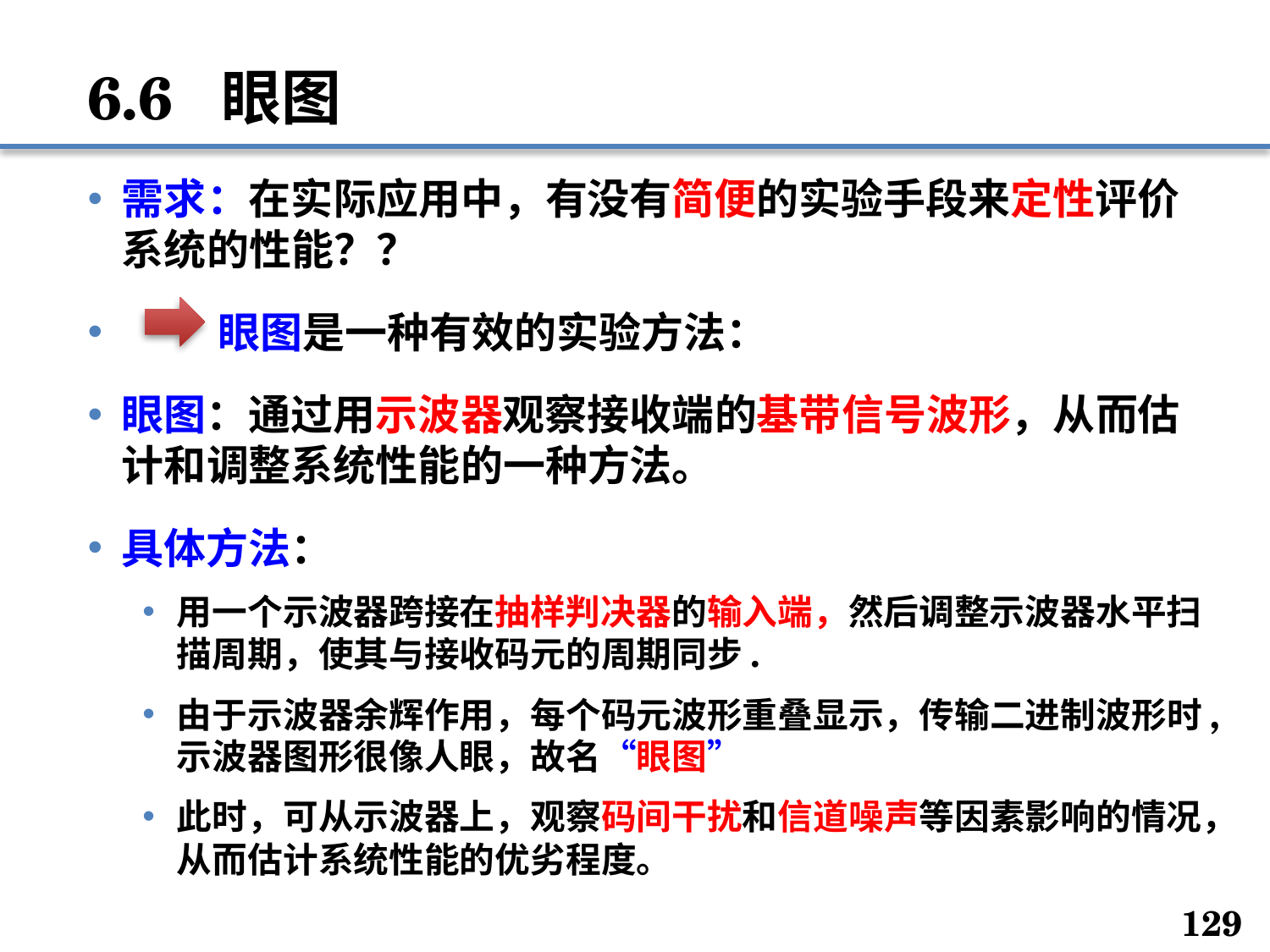

# 6.6  眼图
需求：在实际应用中，有没有简便的实验手段来定性评价系统的性能？？
         眼图是一种有效的实验方法：
眼图：通过用示波器观察接收端的基带信号波形，从而估计和调整系统性能的一种方法。
具体方法：
用一个示波器跨接在抽样判决器的输入端，然后调整示波器水平扫描周期，使其与接收码元的周期同步.
由于示波器余辉作用，每个码元波形重叠显示，传输二进制波形时, 示波器图形很像人眼，故名“眼图”
此时，可从示波器上，观察码间干扰和信道噪声等因素影响的情况，从而估计系统性能的优劣程度。

129